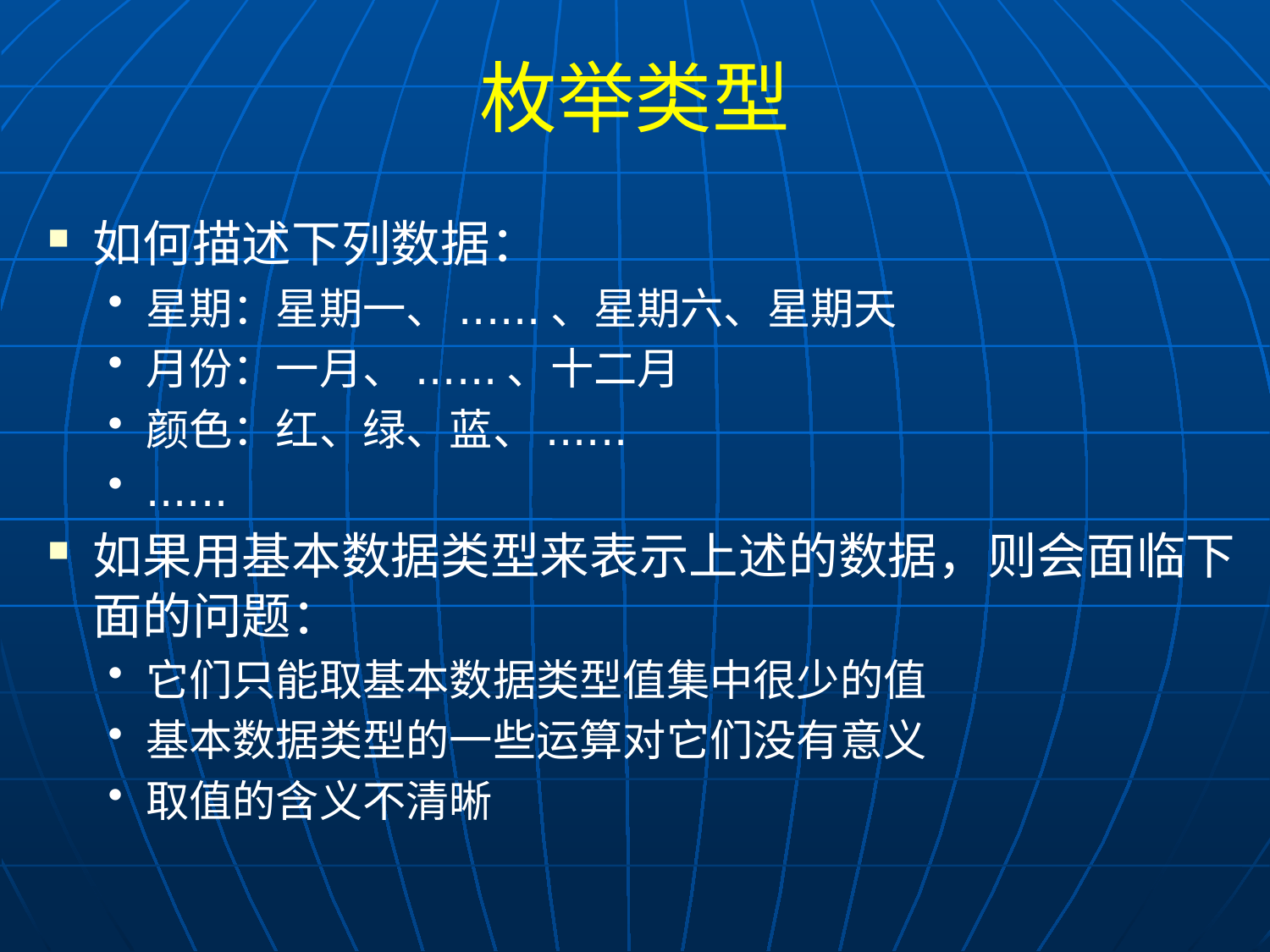

# 枚举类型
如何描述下列数据：
星期：星期一、......、星期六、星期天
月份：一月、......、十二月
颜色：红、绿、蓝、......
......
如果用基本数据类型来表示上述的数据，则会面临下面的问题：
它们只能取基本数据类型值集中很少的值
基本数据类型的一些运算对它们没有意义
取值的含义不清晰